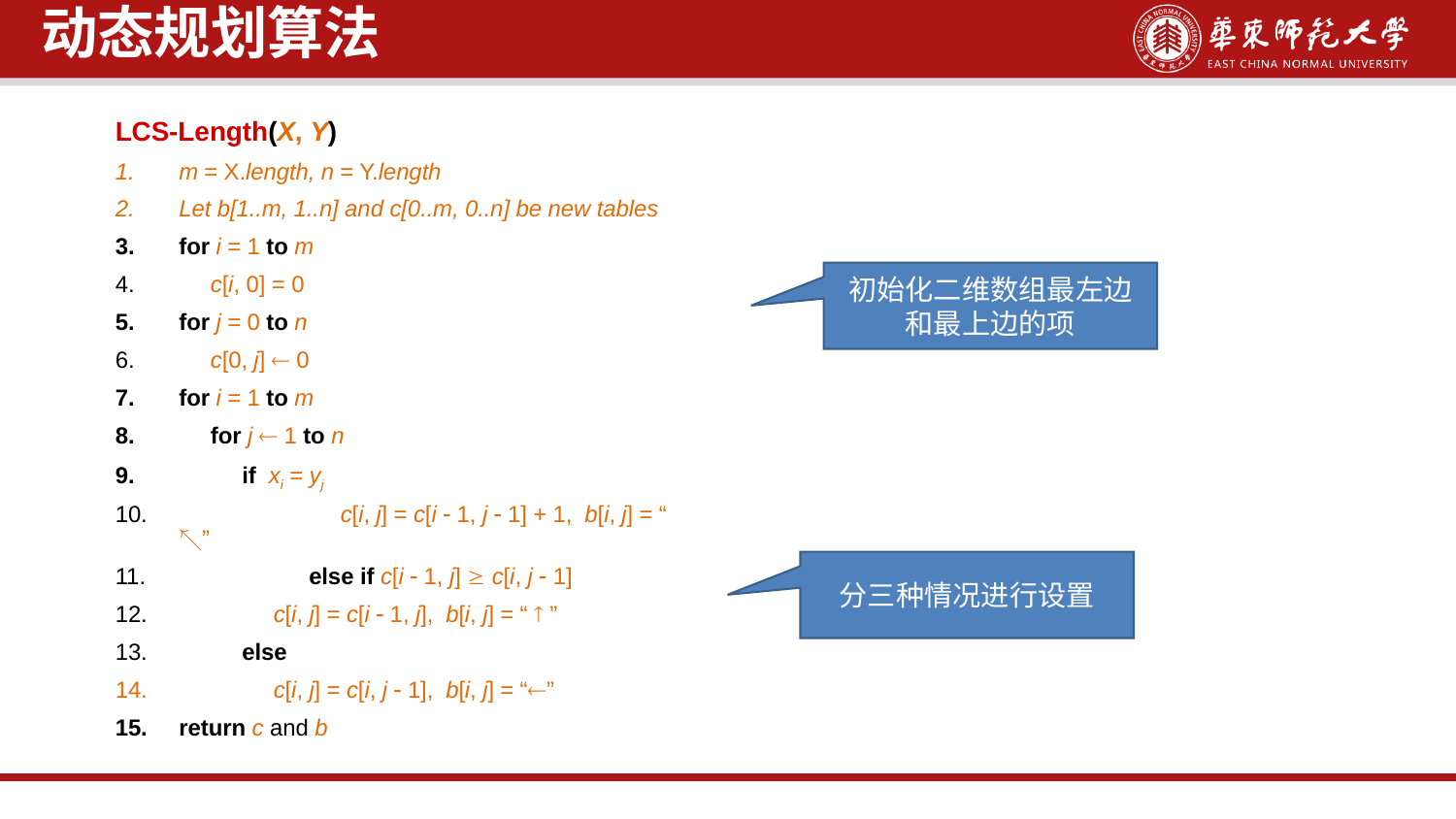

动态规划算法
LCS-Length(X, Y)
m = X.length, n = Y.length
Let b[1..m, 1..n] and c[0..m, 0..n] be new tables
for i = 1 to m
     c[i, 0] = 0
for j = 0 to n
     c[0, j] ← 0
for i = 1 to m
     for j ← 1 to n
          if  xi = yj
 	      c[i, j] = c[i − 1, j − 1] + 1,  b[i, j] = “ ↖”
 	 else if c[i − 1, j] ≥ c[i, j − 1]
               c[i, j] = c[i − 1, j],  b[i, j] = “ ↑ ”
          else
               c[i, j] = c[i, j − 1],  b[i, j] = “←”
return c and b
初始化二维数组最左边和最上边的项
分三种情况进行设置